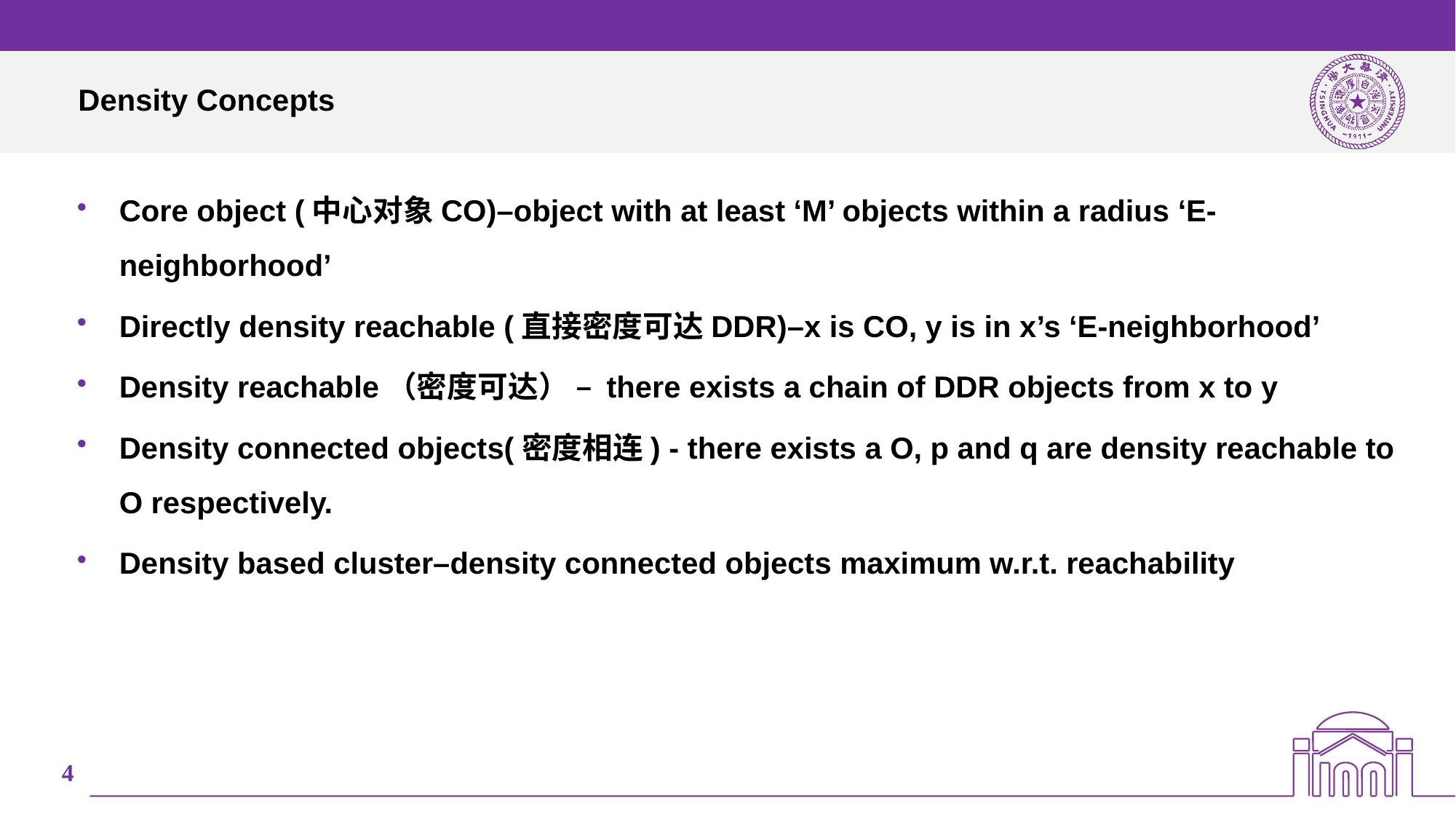

# Density Concepts
Core object (中心对象CO)–object with at least ‘M’ objects within a radius ‘E-neighborhood’
Directly density reachable (直接密度可达DDR)–x is CO, y is in x’s ‘E-neighborhood’
Density reachable（密度可达） – there exists a chain of DDR objects from x to y
Density connected objects(密度相连) - there exists a O, p and q are density reachable to O respectively.
Density based cluster–density connected objects maximum w.r.t. reachability